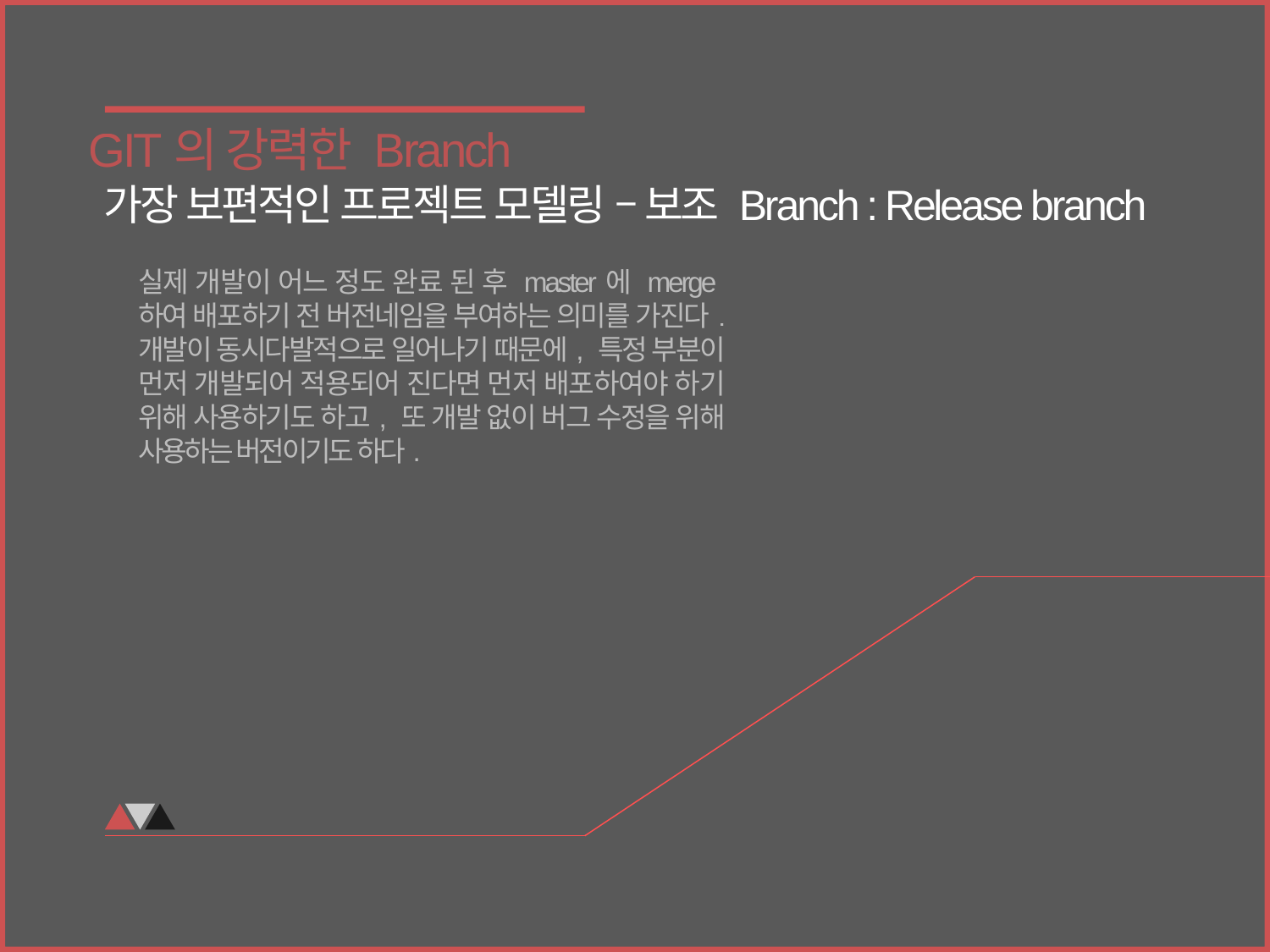

GIT의 강력한 Branch
가장 보편적인 프로젝트 모델링 – 보조 Branch : Release branch
실제 개발이 어느 정도 완료 된 후 master에 merge하여 배포하기 전 버전네임을 부여하는 의미를 가진다. 개발이 동시다발적으로 일어나기 때문에, 특정 부분이 먼저 개발되어 적용되어 진다면 먼저 배포하여야 하기 위해 사용하기도 하고, 또 개발 없이 버그 수정을 위해 사용하는 버전이기도 하다.